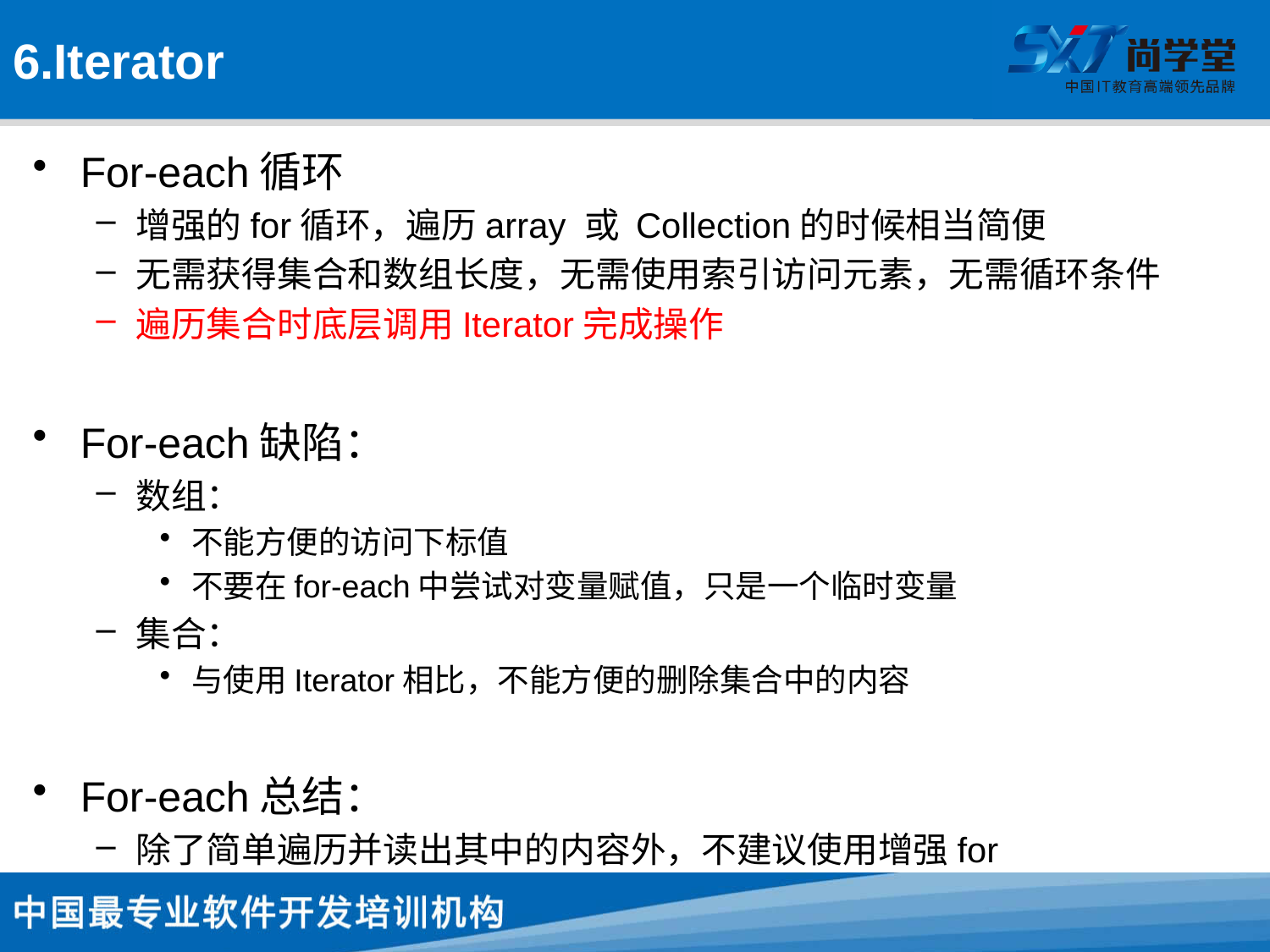

# 6.Iterator
For-each循环
增强的for循环，遍历array 或 Collection的时候相当简便
无需获得集合和数组长度，无需使用索引访问元素，无需循环条件
遍历集合时底层调用Iterator完成操作

For-each缺陷：
数组：
不能方便的访问下标值
不要在for-each中尝试对变量赋值，只是一个临时变量
集合：
与使用Iterator相比，不能方便的删除集合中的内容

For-each总结：
除了简单遍历并读出其中的内容外，不建议使用增强for